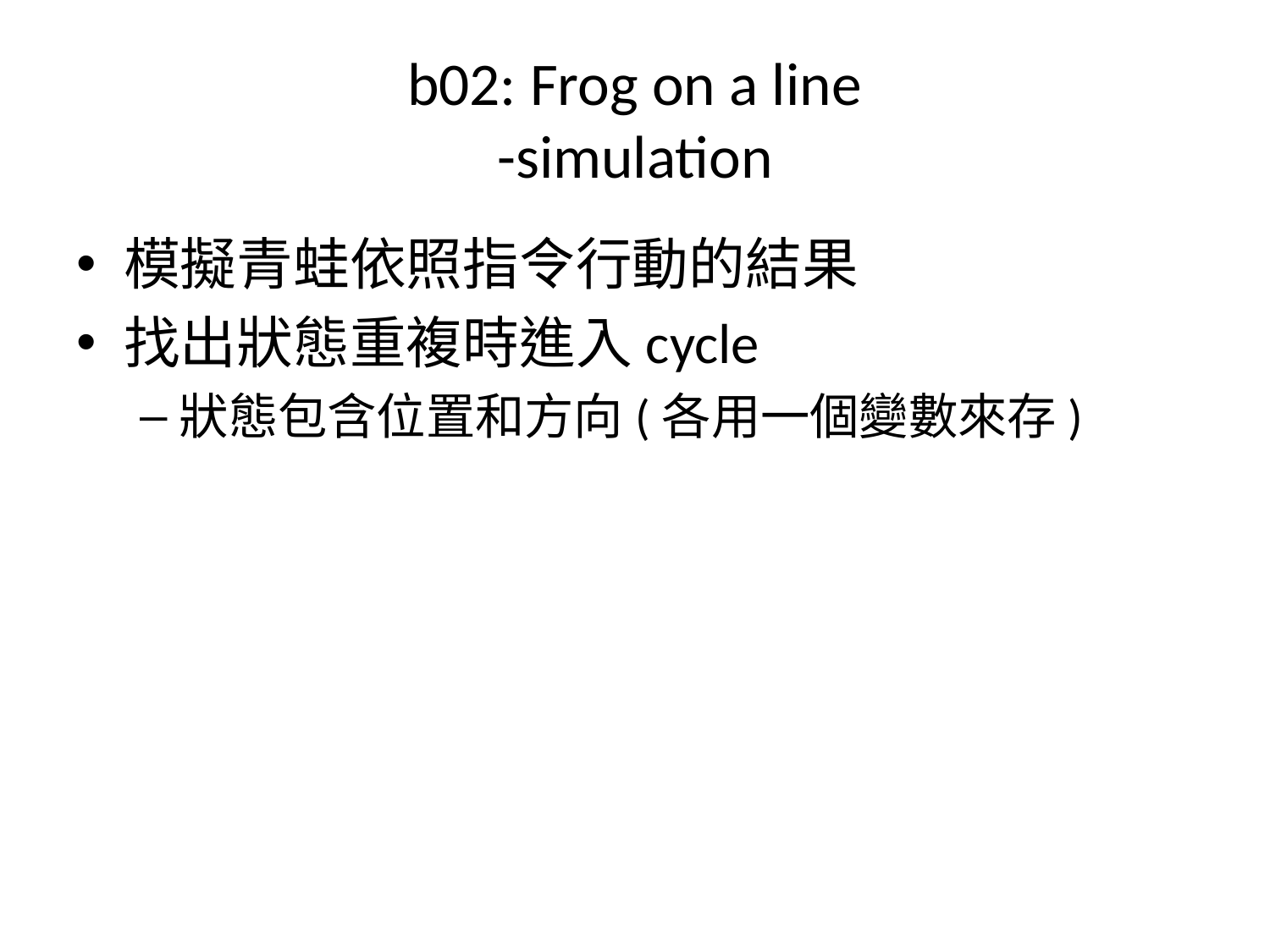

# b02: Frog on a line -simulation
模擬青蛙依照指令行動的結果
找出狀態重複時進入cycle
狀態包含位置和方向(各用一個變數來存)